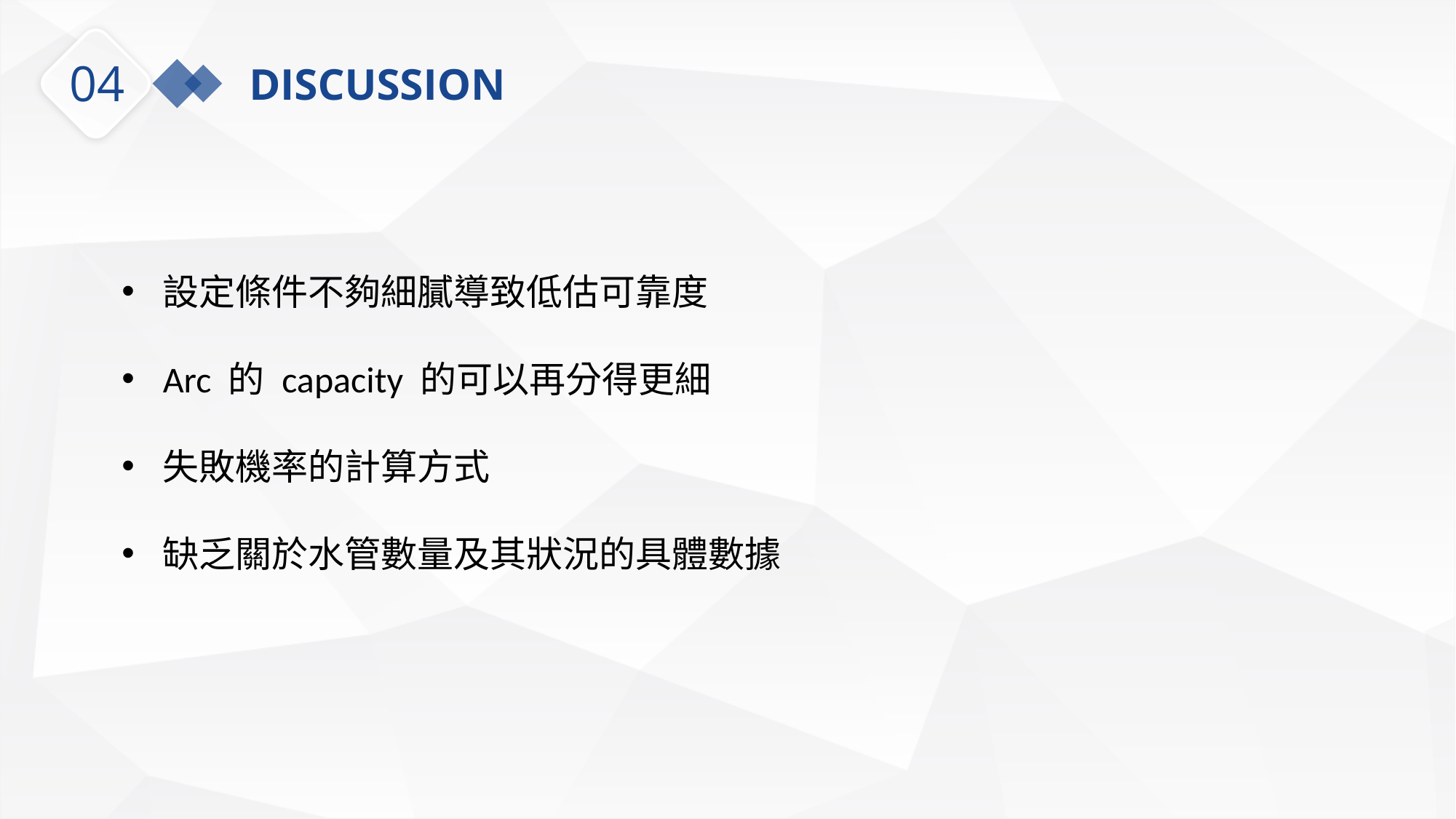

04
DISCUSSION

設定條件不夠細膩導致低估可靠度

Arc 的 capacity 的可以再分得更細

失敗機率的計算方式

缺乏關於水管數量及其狀況的具體數據